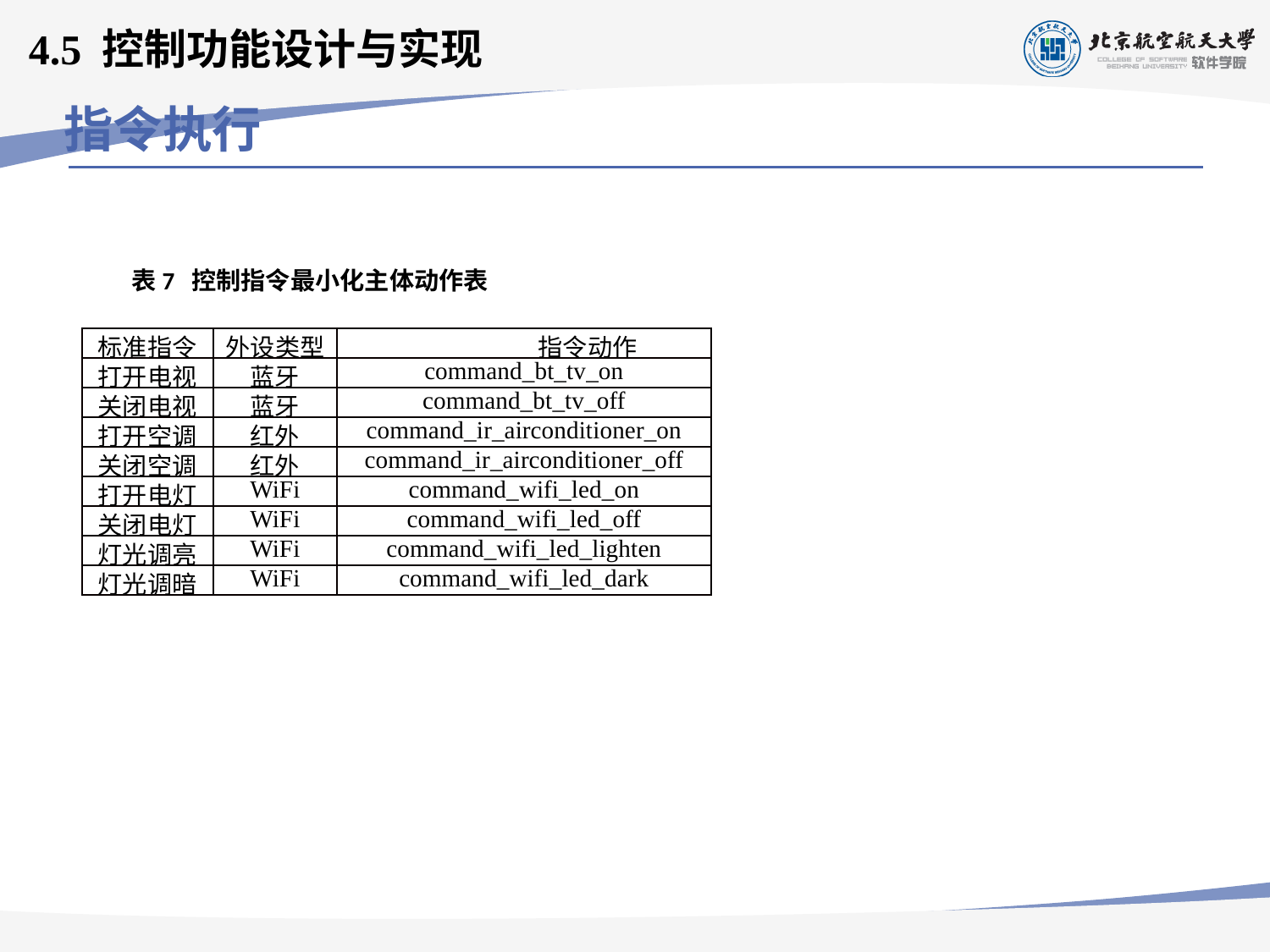

4.5 控制功能设计与实现
指令执行
表7  控制指令最小化主体动作表
| 标准指令 | 外设类型 | 指令动作 |
| --- | --- | --- |
| 打开电视 | 蓝牙 | command\_bt\_tv\_on |
| 关闭电视 | 蓝牙 | command\_bt\_tv\_off |
| 打开空调 | 红外 | command\_ir\_airconditioner\_on |
| 关闭空调 | 红外 | command\_ir\_airconditioner\_off |
| 打开电灯 | WiFi | command\_wifi\_led\_on |
| 关闭电灯 | WiFi | command\_wifi\_led\_off |
| 灯光调亮 | WiFi | command\_wifi\_led\_lighten |
| 灯光调暗 | WiFi | command\_wifi\_led\_dark |